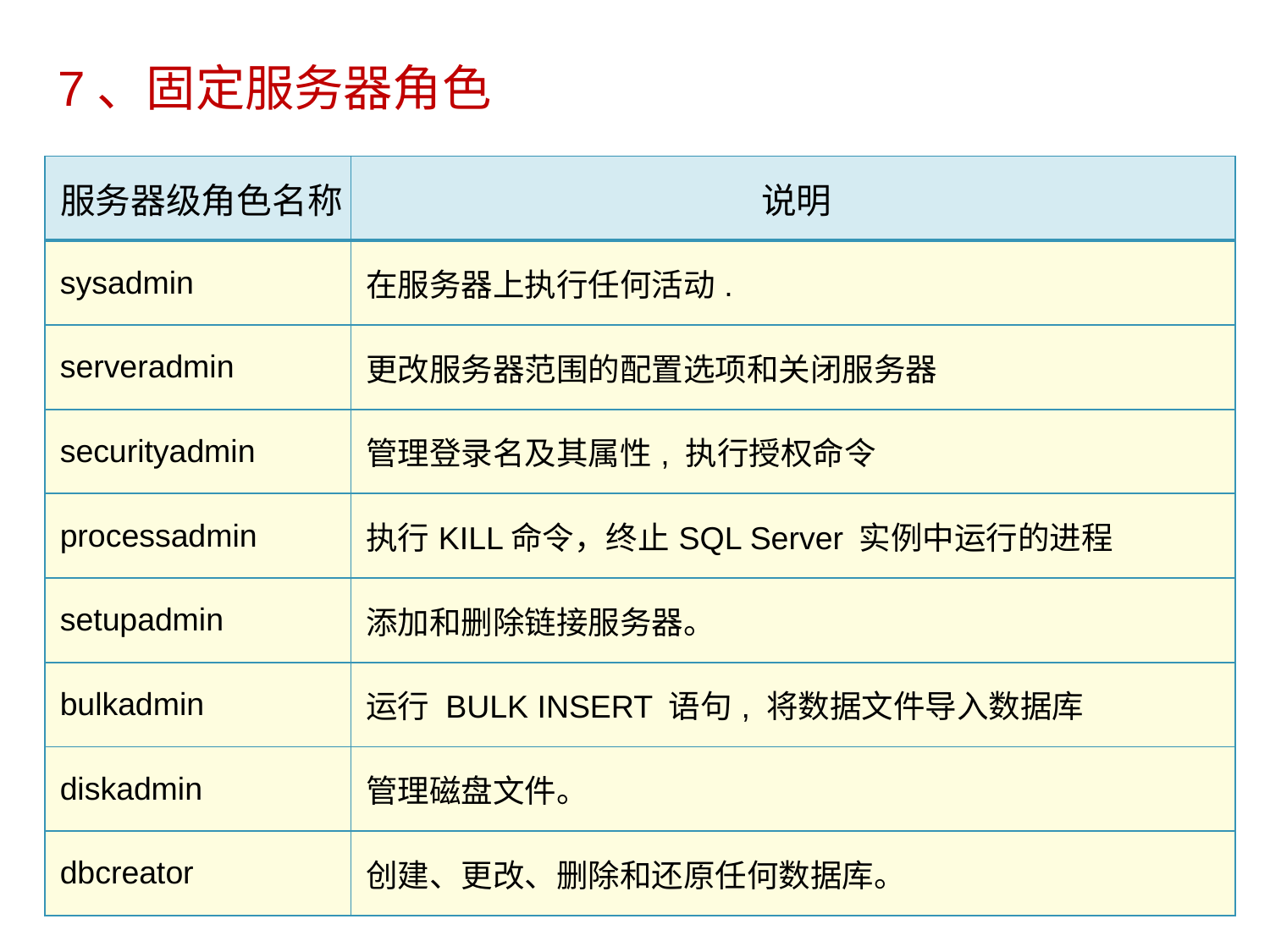

# 7、固定服务器角色
| 服务器级角色名称 | 说明 |
| --- | --- |
| sysadmin | 在服务器上执行任何活动. |
| serveradmin | 更改服务器范围的配置选项和关闭服务器 |
| securityadmin | 管理登录名及其属性, 执行授权命令 |
| processadmin | 执行KILL命令，终止SQL Server 实例中运行的进程 |
| setupadmin | 添加和删除链接服务器。 |
| bulkadmin | 运行 BULK INSERT 语句, 将数据文件导入数据库 |
| diskadmin | 管理磁盘文件。 |
| dbcreator | 创建、更改、删除和还原任何数据库。 |